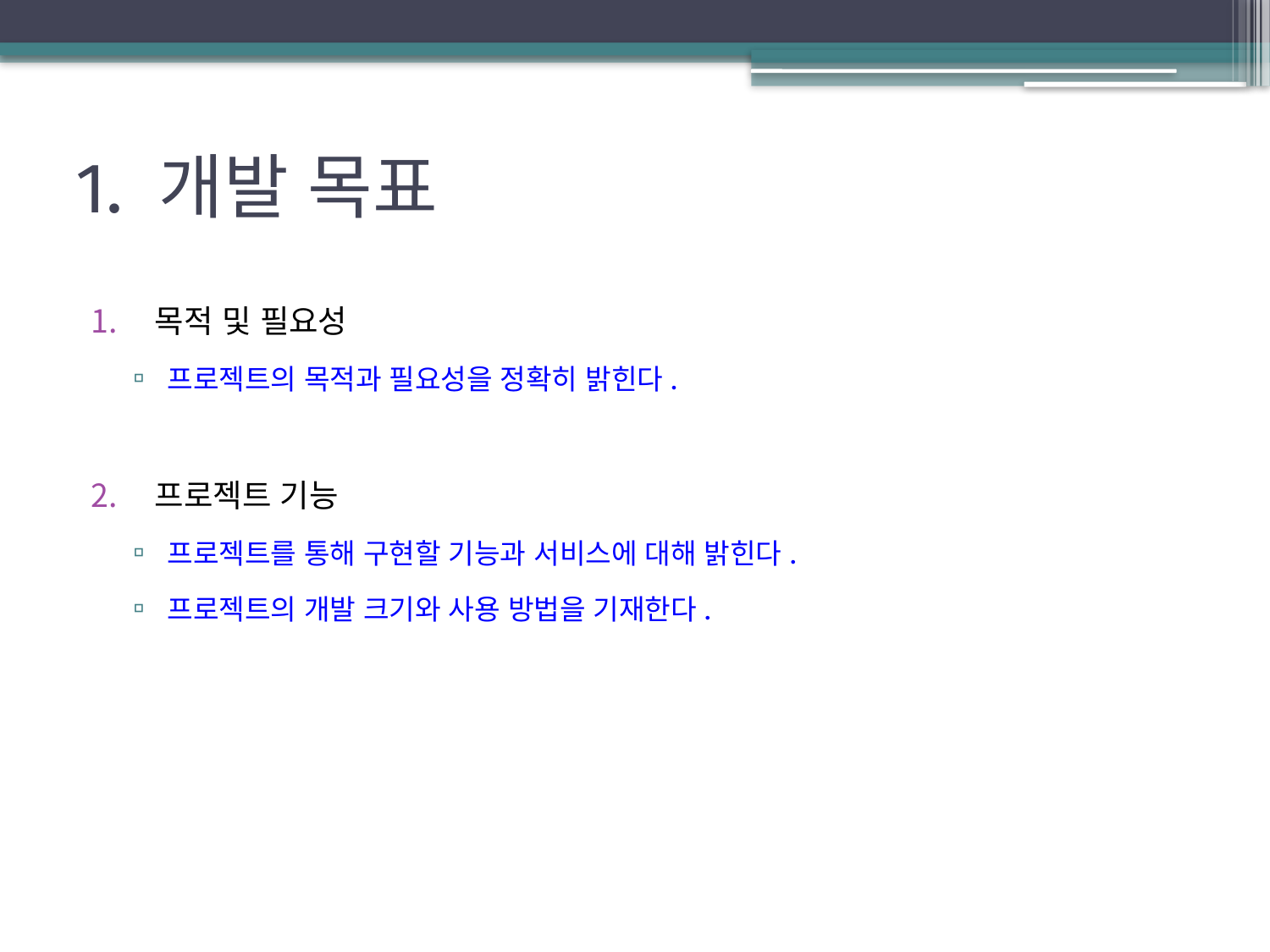

# 1. 개발 목표
목적 및 필요성
프로젝트의 목적과 필요성을 정확히 밝힌다.

프로젝트 기능
프로젝트를 통해 구현할 기능과 서비스에 대해 밝힌다.
프로젝트의 개발 크기와 사용 방법을 기재한다.